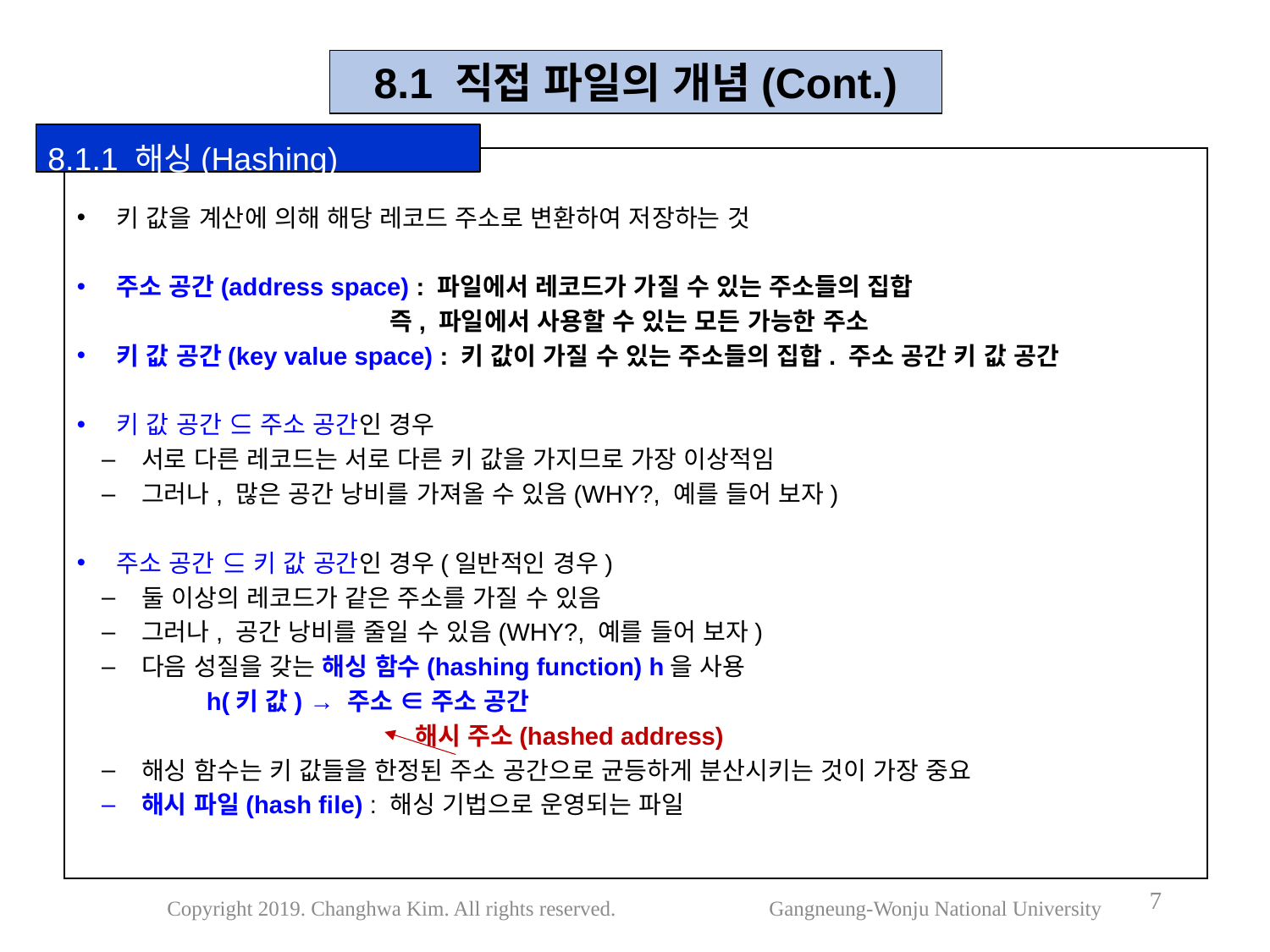

8.1 직접 파일의 개념(Cont.)
8.1.1 해싱(Hashing)

키 값을 계산에 의해 해당 레코드 주소로 변환하여 저장하는 것

주소 공간(address space) : 파일에서 레코드가 가질 수 있는 주소들의 집합
                                            즉, 파일에서 사용할 수 있는 모든 가능한 주소
키 값 공간(key value space) : 키 값이 가질 수 있는 주소들의 집합. 주소 공간 키 값 공간

키 값 공간 ⊆ 주소 공간인 경우
서로 다른 레코드는 서로 다른 키 값을 가지므로 가장 이상적임
그러나, 많은 공간 낭비를 가져올 수 있음(WHY?, 예를 들어 보자)

주소 공간 ⊆ 키 값 공간인 경우(일반적인 경우)
둘 이상의 레코드가 같은 주소를 가질 수 있음
그러나, 공간 낭비를 줄일 수 있음(WHY?, 예를 들어 보자)
다음 성질을 갖는 해싱 함수(hashing function) h을 사용
               h(키 값) → 주소 ∈ 주소 공간
                                            해시 주소(hashed address)
해싱 함수는 키 값들을 한정된 주소 공간으로 균등하게 분산시키는 것이 가장 중요
해시 파일(hash file) : 해싱 기법으로 운영되는 파일

7
Copyright 2019. Changhwa Kim. All rights reserved.                             Gangneung-Wonju National University